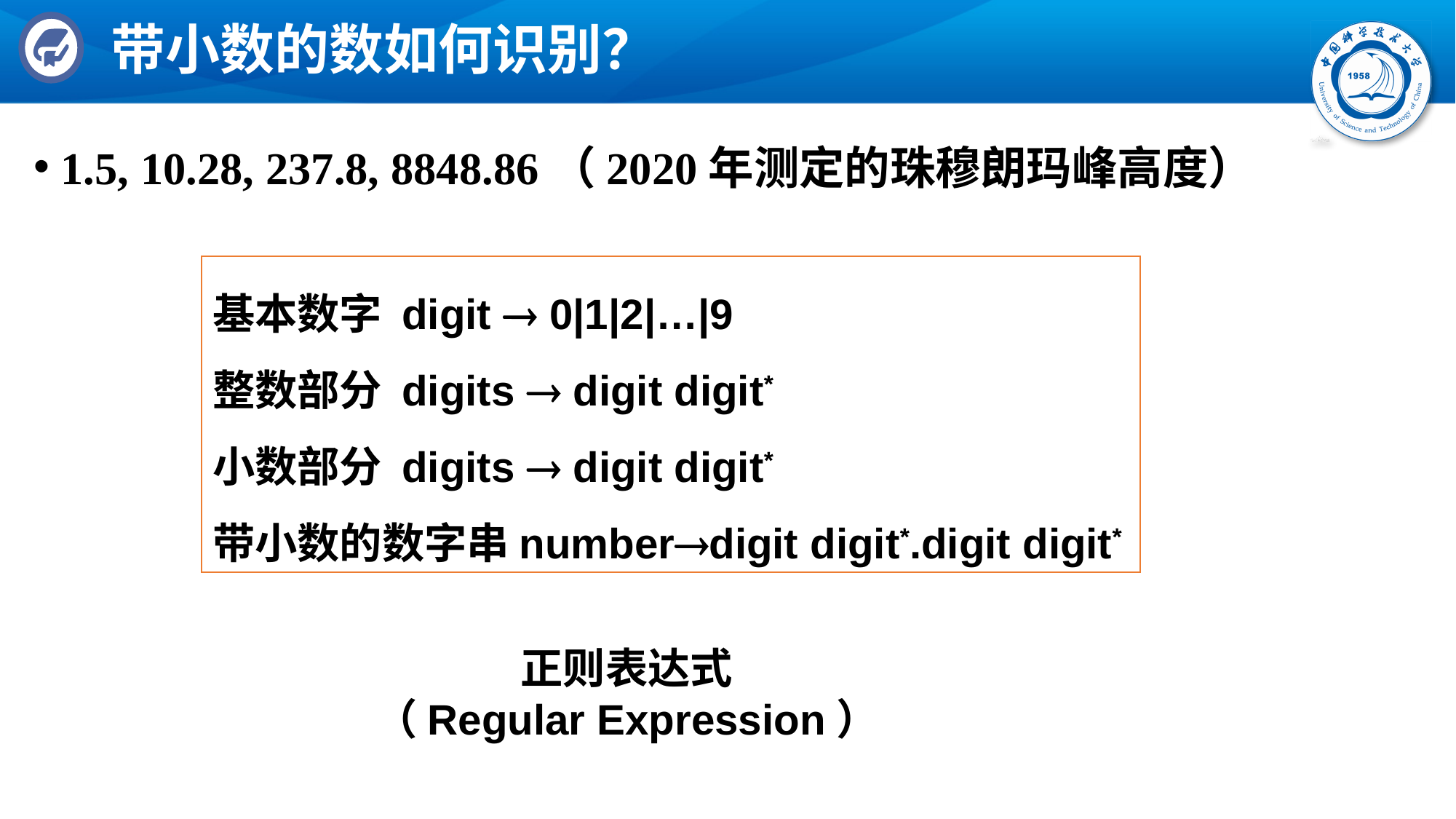

# 带小数的数如何识别？
1.5, 10.28, 237.8, 8848.86（2020年测定的珠穆朗玛峰高度）
基本数字 digit → 0|1|2|…|9
整数部分 digits → digit digit*
小数部分 digits → digit digit*
带小数的数字串number→digit digit*.digit digit*
正则表达式
（Regular Expression）